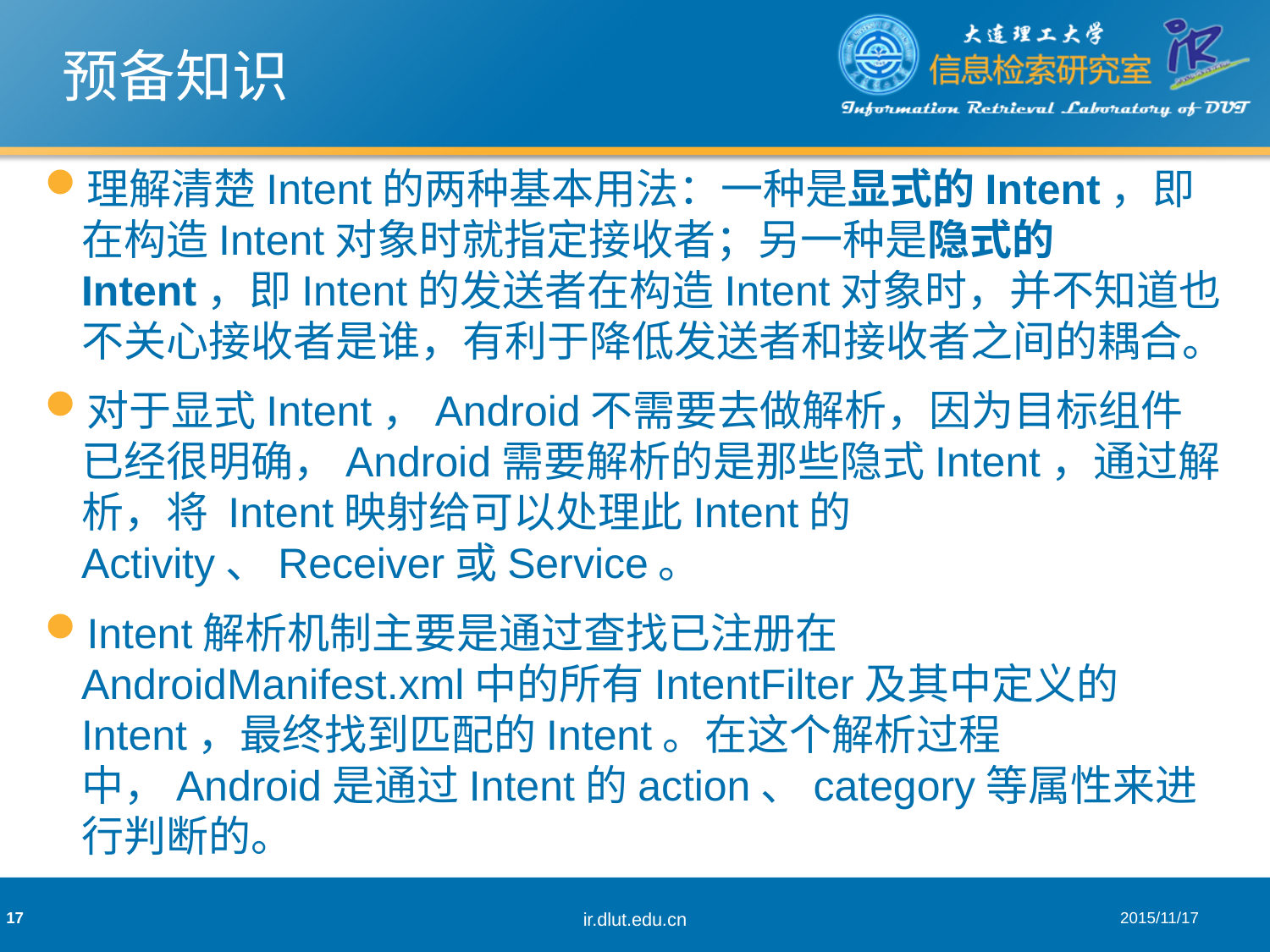

预备知识
理解清楚Intent的两种基本用法：一种是显式的Intent，即在构造Intent对象时就指定接收者；另一种是隐式的Intent，即Intent的发送者在构造Intent对象时，并不知道也不关心接收者是谁，有利于降低发送者和接收者之间的耦合。
对于显式Intent，Android不需要去做解析，因为目标组件已经很明确，Android需要解析的是那些隐式Intent，通过解析，将 Intent映射给可以处理此Intent的Activity、Receiver或Service。
Intent解析机制主要是通过查找已注册在AndroidManifest.xml中的所有IntentFilter及其中定义的Intent，最终找到匹配的Intent。在这个解析过程中，Android是通过Intent的action、category等属性来进行判断的。